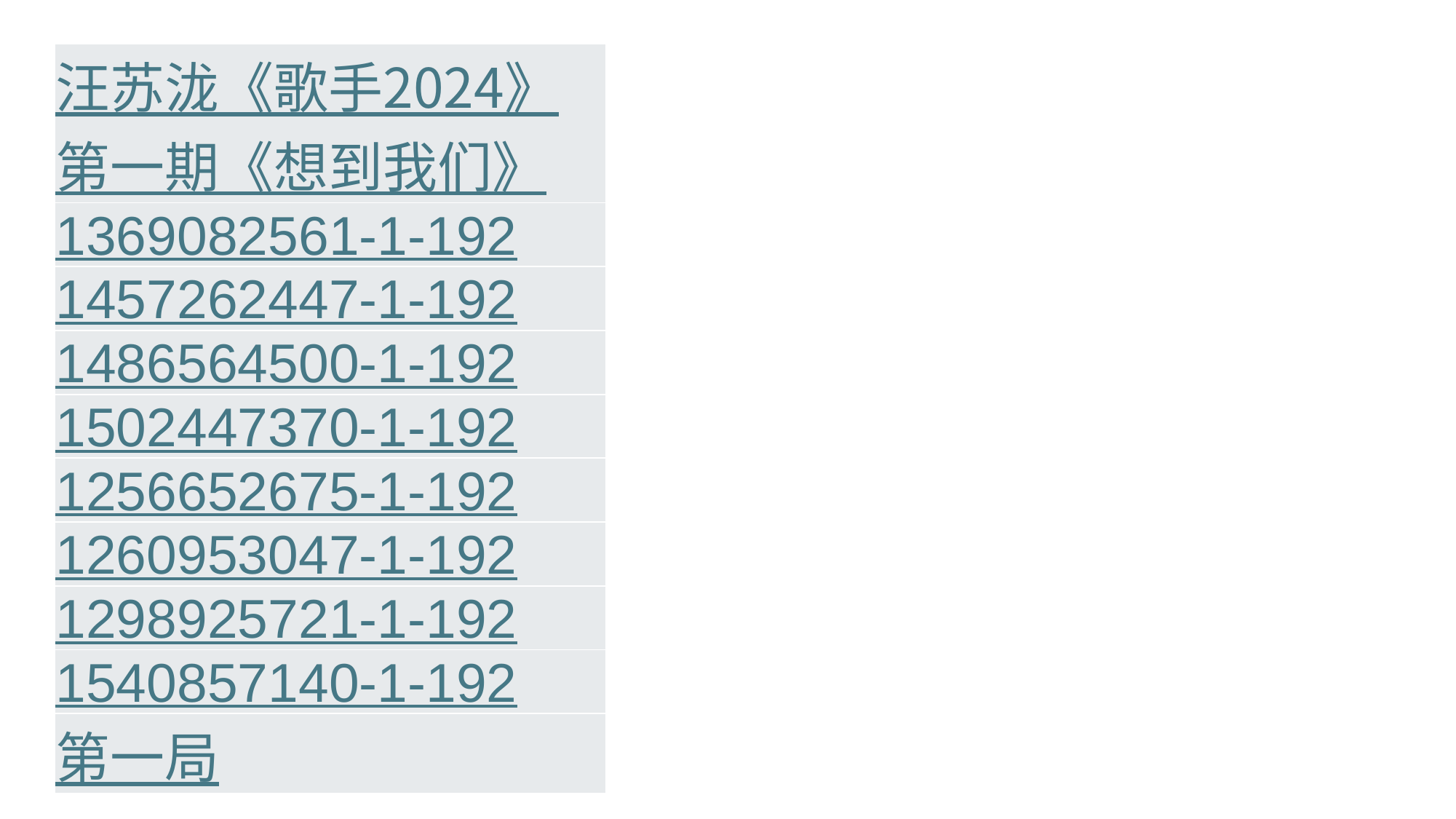

| 汪苏泷《歌手2024》第一期《想到我们》 |
| --- |
| 1369082561-1-192 |
| 1457262447-1-192 |
| 1486564500-1-192 |
| 1502447370-1-192 |
| 1256652675-1-192 |
| 1260953047-1-192 |
| 1298925721-1-192 |
| 1540857140-1-192 |
| 第一局 |